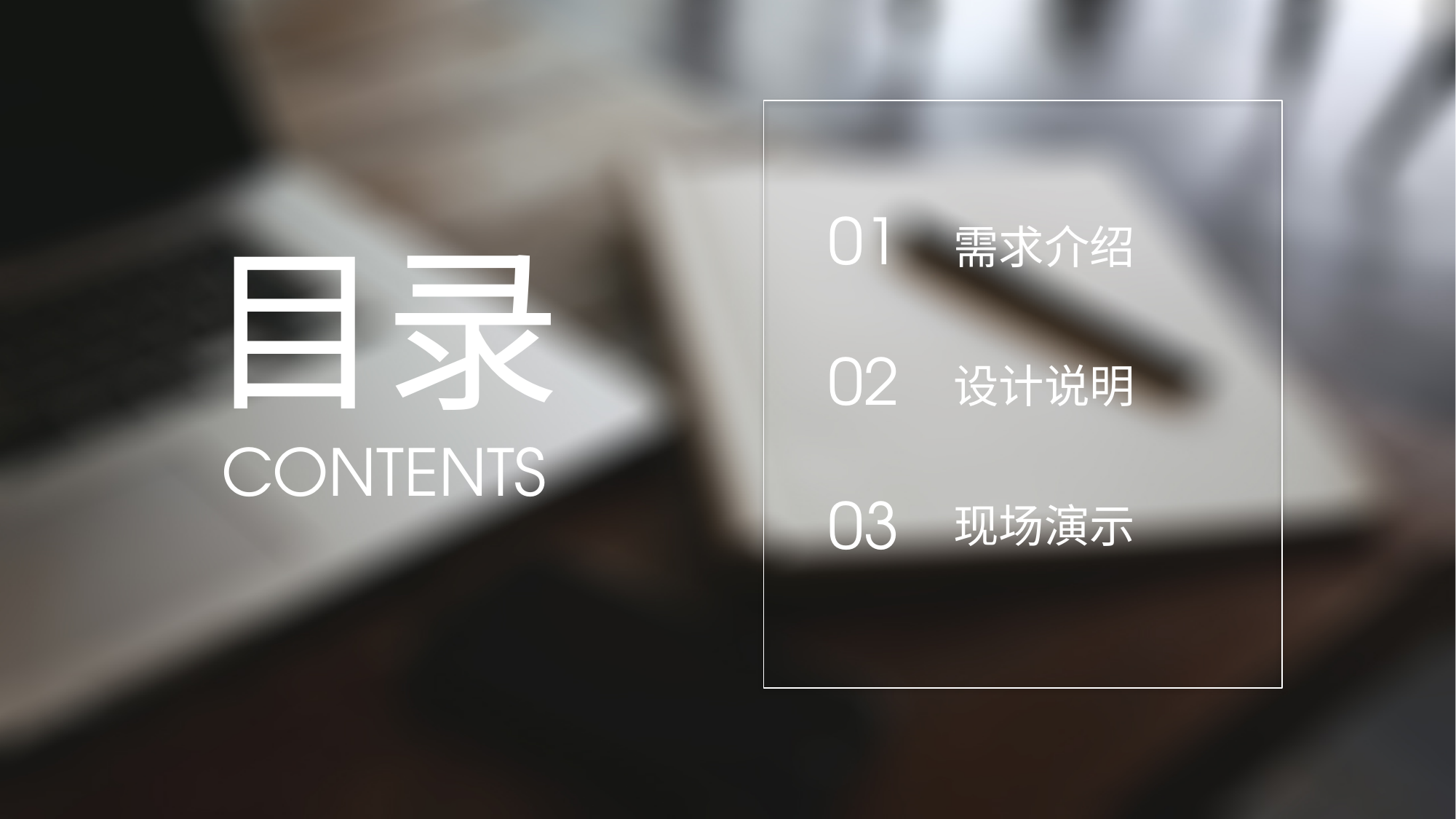

01
需求介绍
目录
CONTENTS
设计说明
02
现场演示
03